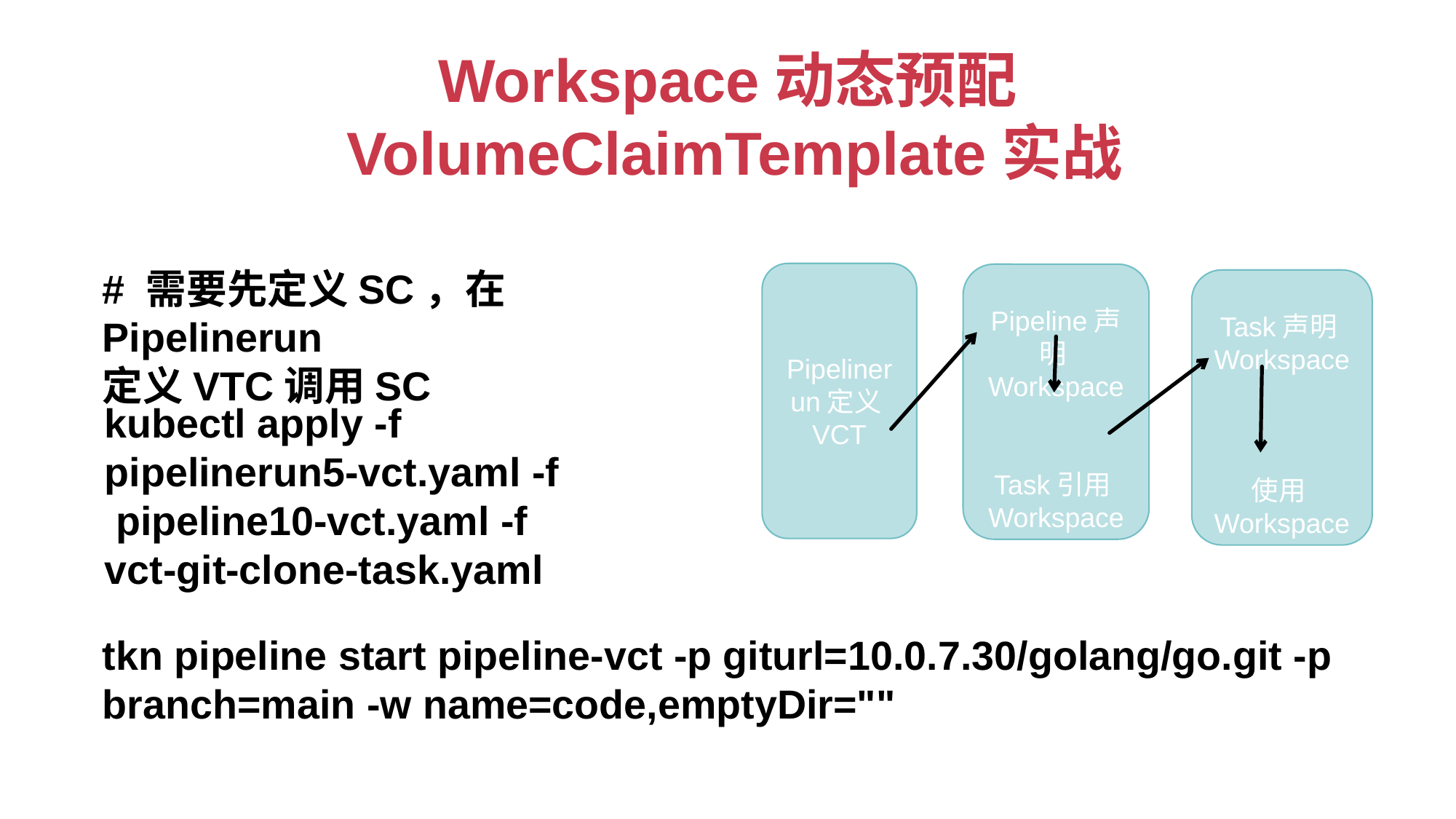

Workspace动态预配VolumeClaimTemplate实战

# 需要先定义SC，在Pipelinerun
定义VTC调用SC
Pipelinerun定义VCT

Pipeline声明Workspace

Task引用Workspace

Task声明Workspace

使用Workspace

kubectl apply -f
pipelinerun5-vct.yaml -f
 pipeline10-vct.yaml -f
vct-git-clone-task.yaml

tkn pipeline start pipeline-vct -p giturl=10.0.7.30/golang/go.git -p branch=main -w name=code,emptyDir=""